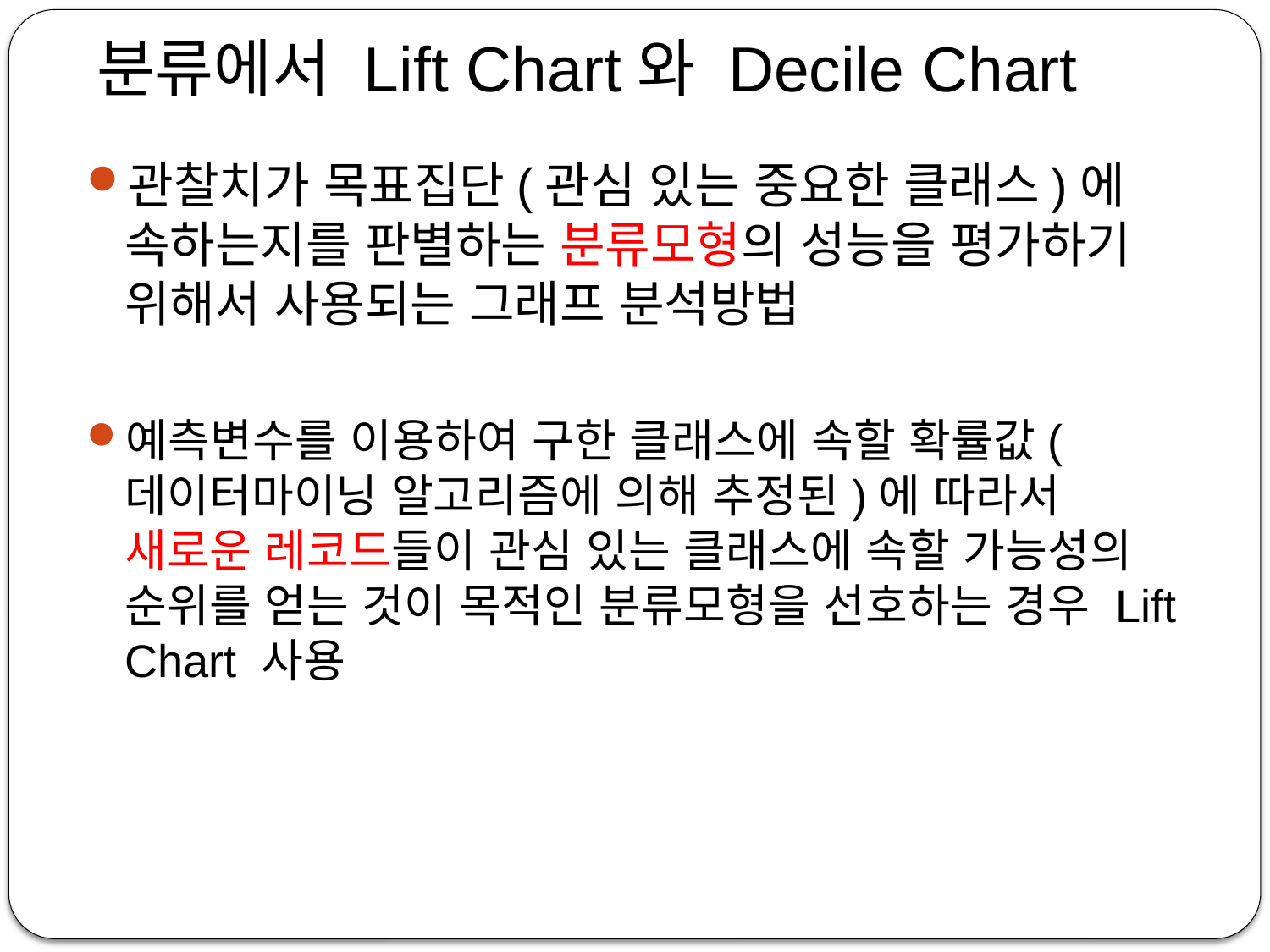

# 분류에서 Lift Chart와 Decile Chart
관찰치가 목표집단(관심 있는 중요한 클래스)에 속하는지를 판별하는 분류모형의 성능을 평가하기 위해서 사용되는 그래프 분석방법

예측변수를 이용하여 구한 클래스에 속할 확률값(데이터마이닝 알고리즘에 의해 추정된)에 따라서 새로운 레코드들이 관심 있는 클래스에 속할 가능성의 순위를 얻는 것이 목적인 분류모형을 선호하는 경우 Lift Chart 사용